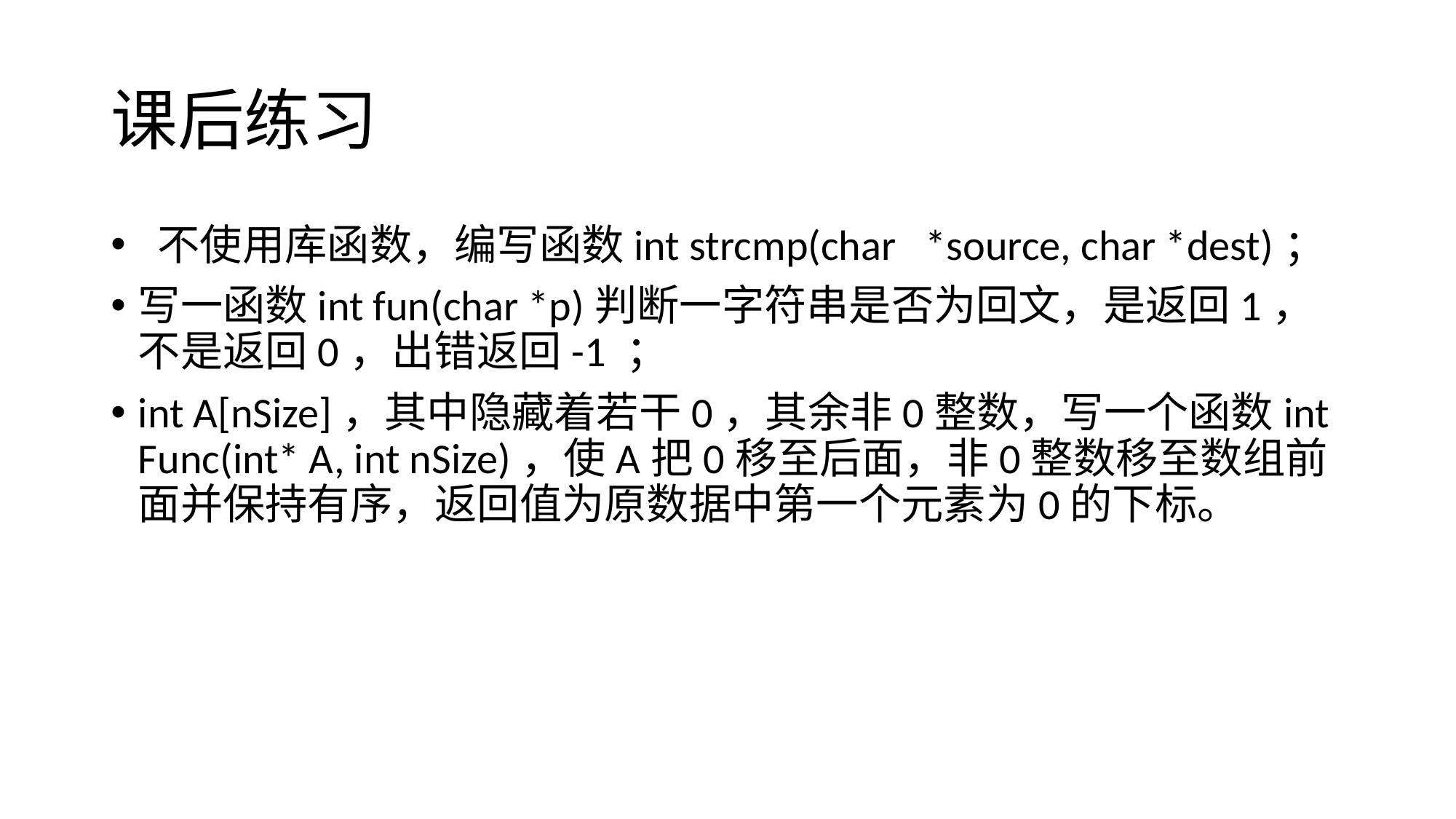

# 课后练习
 不使用库函数，编写函数int strcmp(char   *source, char *dest)；
写一函数int fun(char *p)判断一字符串是否为回文，是返回1，不是返回0，出错返回-1 ；
int A[nSize]，其中隐藏着若干0，其余非0整数，写一个函数int Func(int* A, int nSize)，使A把0移至后面，非0整数移至数组前面并保持有序，返回值为原数据中第一个元素为0的下标。